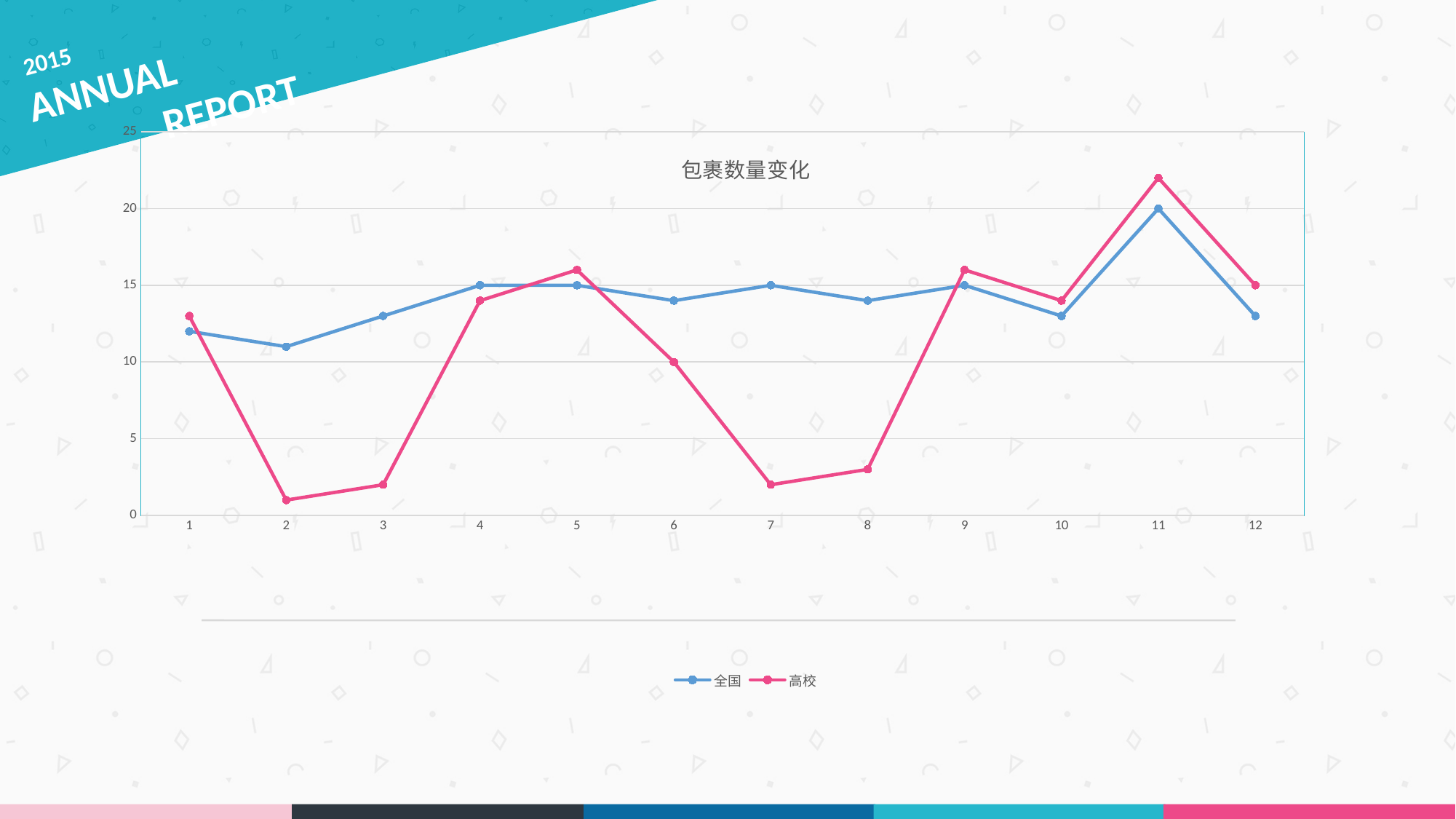

2015
ANNUAL
             REPORT

### Chart: 包裹数量变化

| Category | 全国 | 高校 |
|---|---|---|
| 1 | 12.0 | 13.0 |
| 2 | 11.0 | 1.0 |
| 3 | 13.0 | 2.0 |
| 4 | 15.0 | 14.0 |
| 5 | 15.0 | 16.0 |
| 6 | 14.0 | 10.0 |
| 7 | 15.0 | 2.0 |
| 8 | 14.0 | 3.0 |
| 9 | 15.0 | 16.0 |
| 10 | 13.0 | 14.0 |
| 11 | 20.0 | 22.0 |
| 12 | 13.0 | 15.0 |